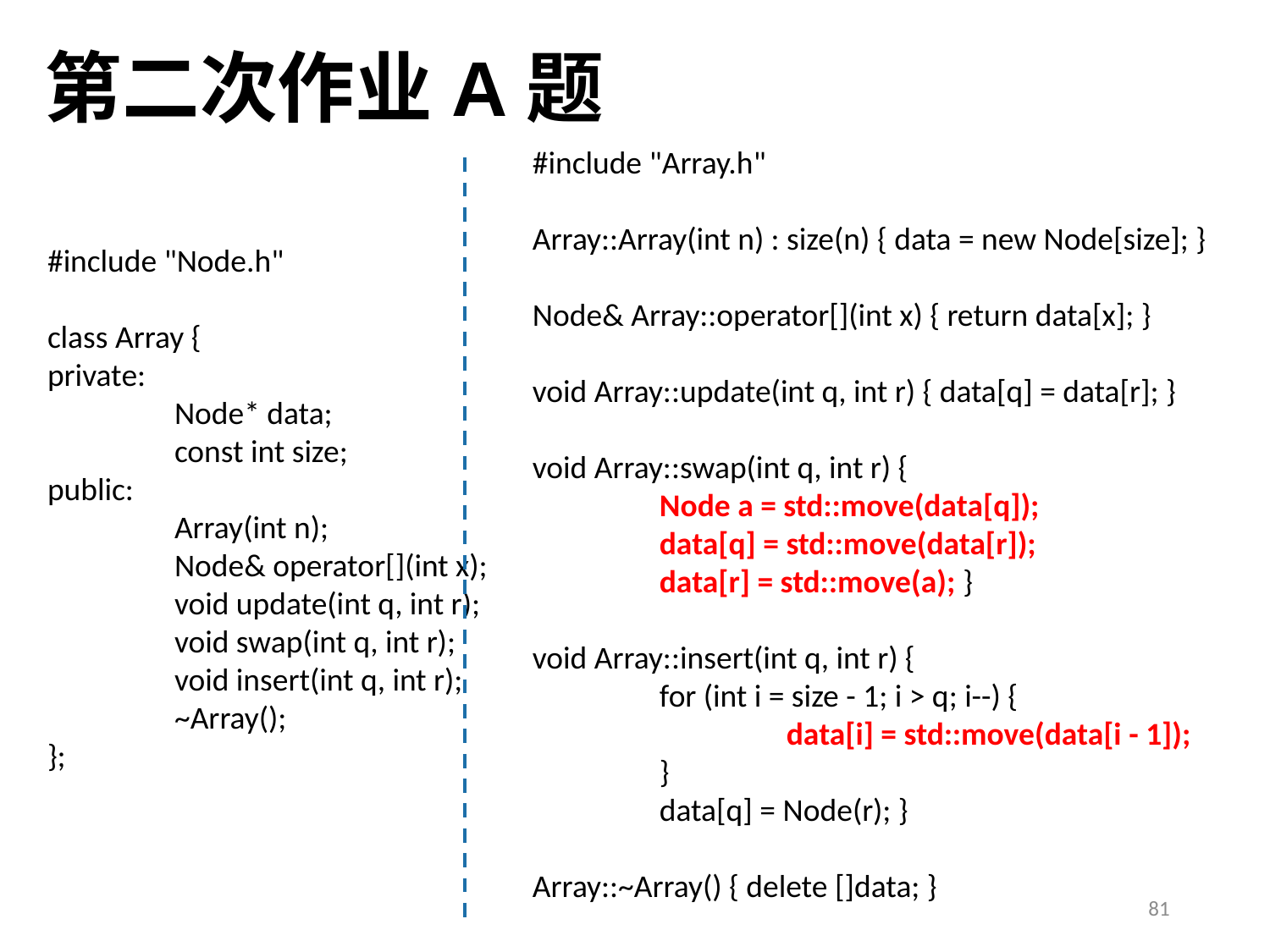

第二次作业A题
#include "Array.h"

Array::Array(int n) : size(n) { data = new Node[size]; }

Node& Array::operator[](int x) { return data[x]; }

void Array::update(int q, int r) { data[q] = data[r]; }

void Array::swap(int q, int r) {
	Node a = std::move(data[q]);
	data[q] = std::move(data[r]);
	data[r] = std::move(a); }

void Array::insert(int q, int r) {
	for (int i = size - 1; i > q; i--) {
		data[i] = std::move(data[i - 1]);
	}
	data[q] = Node(r); }

Array::~Array() { delete []data; }

#include "Node.h"

class Array {
private:
	Node* data;
	const int size;
public:
	Array(int n);
	Node& operator[](int x);
	void update(int q, int r);
	void swap(int q, int r);
	void insert(int q, int r);
	~Array();
};

81